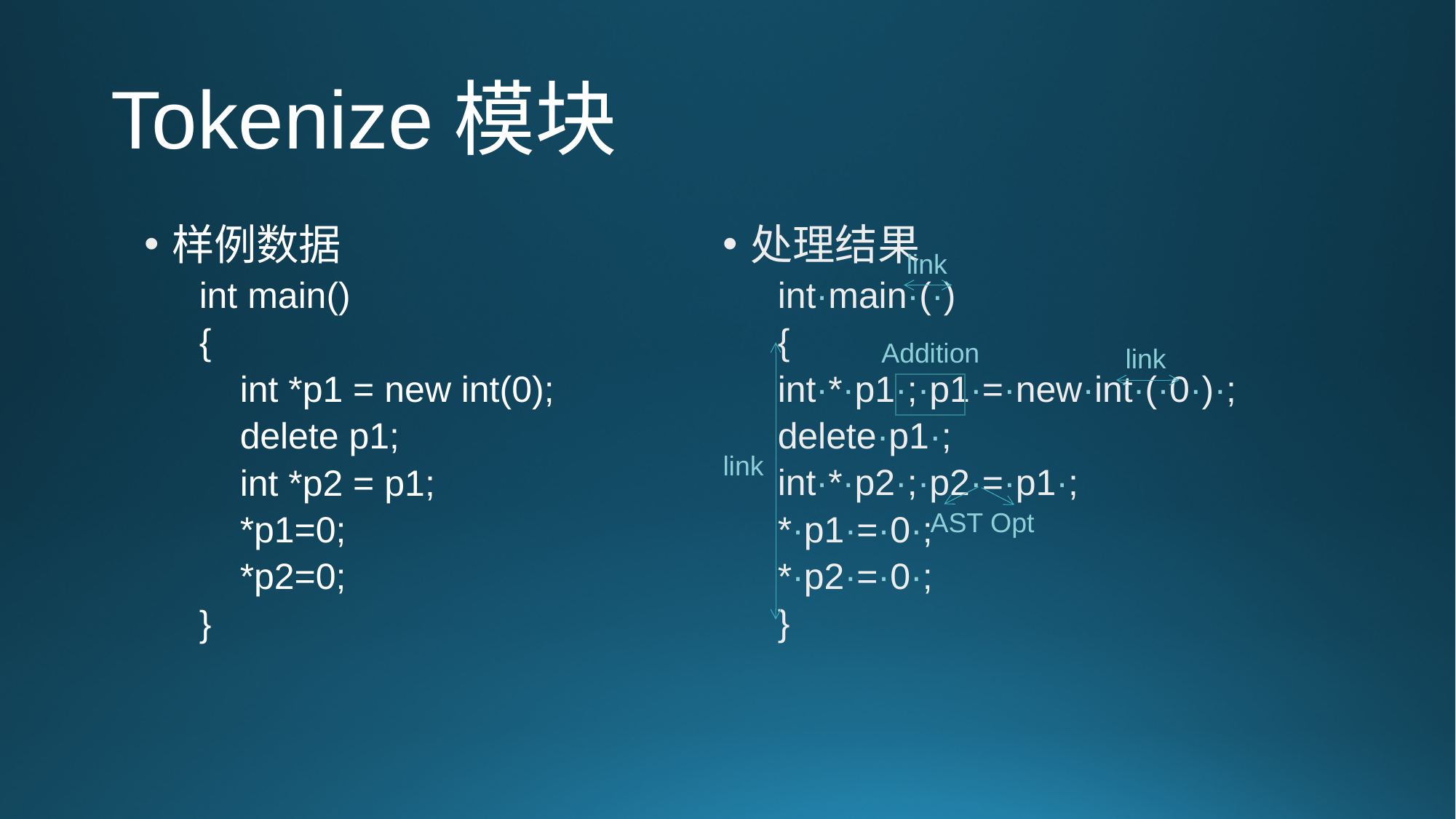

# Tokenize模块
样例数据
int main()
{
    int *p1 = new int(0);
    delete p1;
    int *p2 = p1;
    *p1=0;
    *p2=0;
}

处理结果
int·main·(·)
{
int·*·p1·;·p1·=·new·int·(·0·)·;
delete·p1·;
int·*·p2·;·p2·=·p1·;
*·p1·=·0·;
*·p2·=·0·;
}

link
Addition
link

link
AST Opt